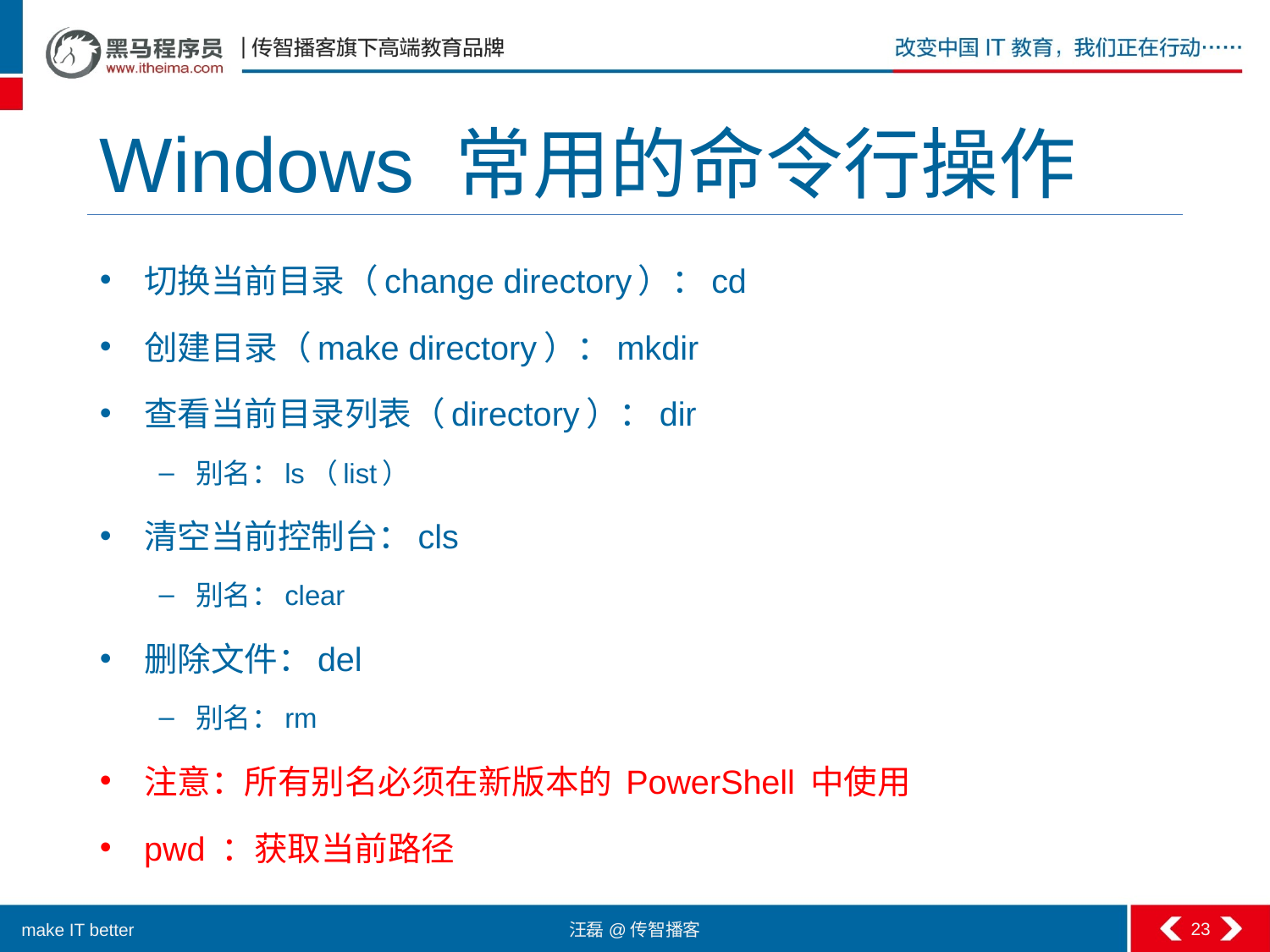

# Windows 常用的命令行操作
切换当前目录（change directory）：cd
创建目录（make directory）：mkdir
查看当前目录列表（directory）：dir
别名：ls（list）
清空当前控制台：cls
别名：clear
删除文件：del
别名：rm
注意：所有别名必须在新版本的 PowerShell 中使用
pwd ：获取当前路径
23
汪磊@传智播客
make IT better